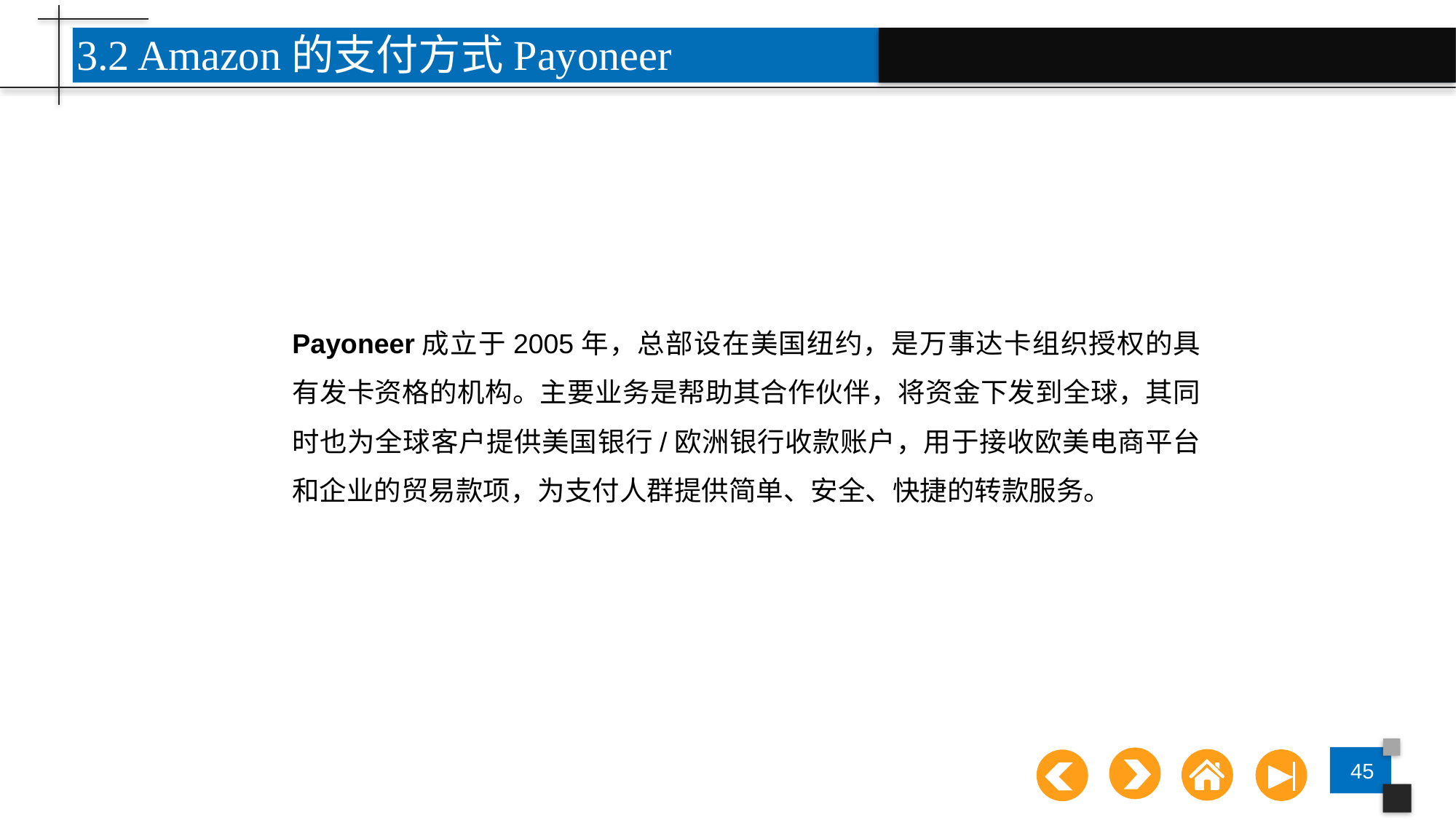

3.2 Amazon的支付方式Payoneer
Payoneer成立于2005年，总部设在美国纽约，是万事达卡组织授权的具有发卡资格的机构。主要业务是帮助其合作伙伴，将资金下发到全球，其同时也为全球客户提供美国银行/欧洲银行收款账户，用于接收欧美电商平台和企业的贸易款项，为支付人群提供简单、安全、快捷的转款服务。